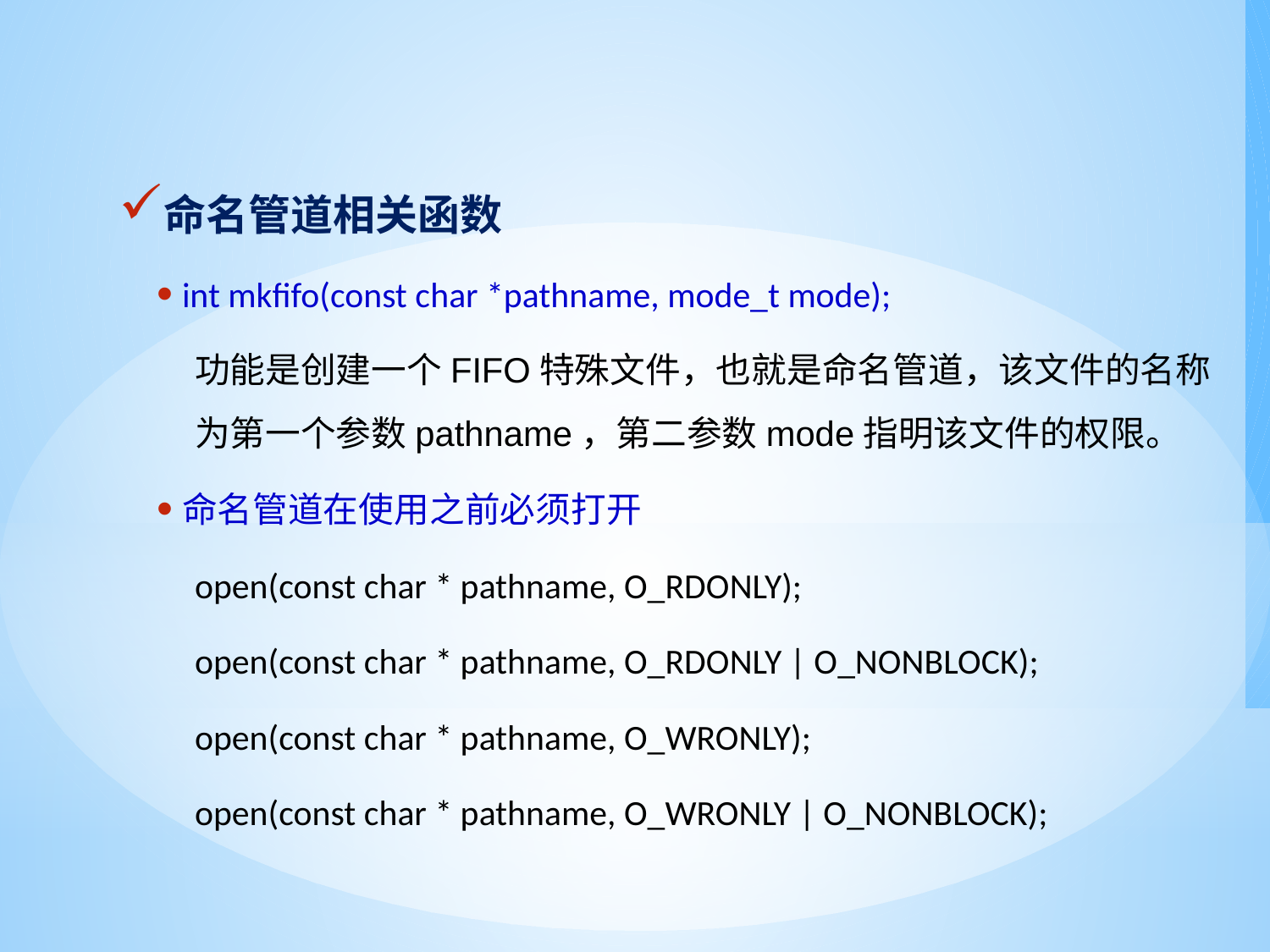

#
命名管道相关函数
int mkfifo(const char *pathname, mode_t mode);
功能是创建一个FIFO特殊文件，也就是命名管道，该文件的名称为第一个参数pathname，第二参数mode指明该文件的权限。
命名管道在使用之前必须打开
open(const char * pathname, O_RDONLY);
open(const char * pathname, O_RDONLY | O_NONBLOCK);
open(const char * pathname, O_WRONLY);
open(const char * pathname, O_WRONLY | O_NONBLOCK);